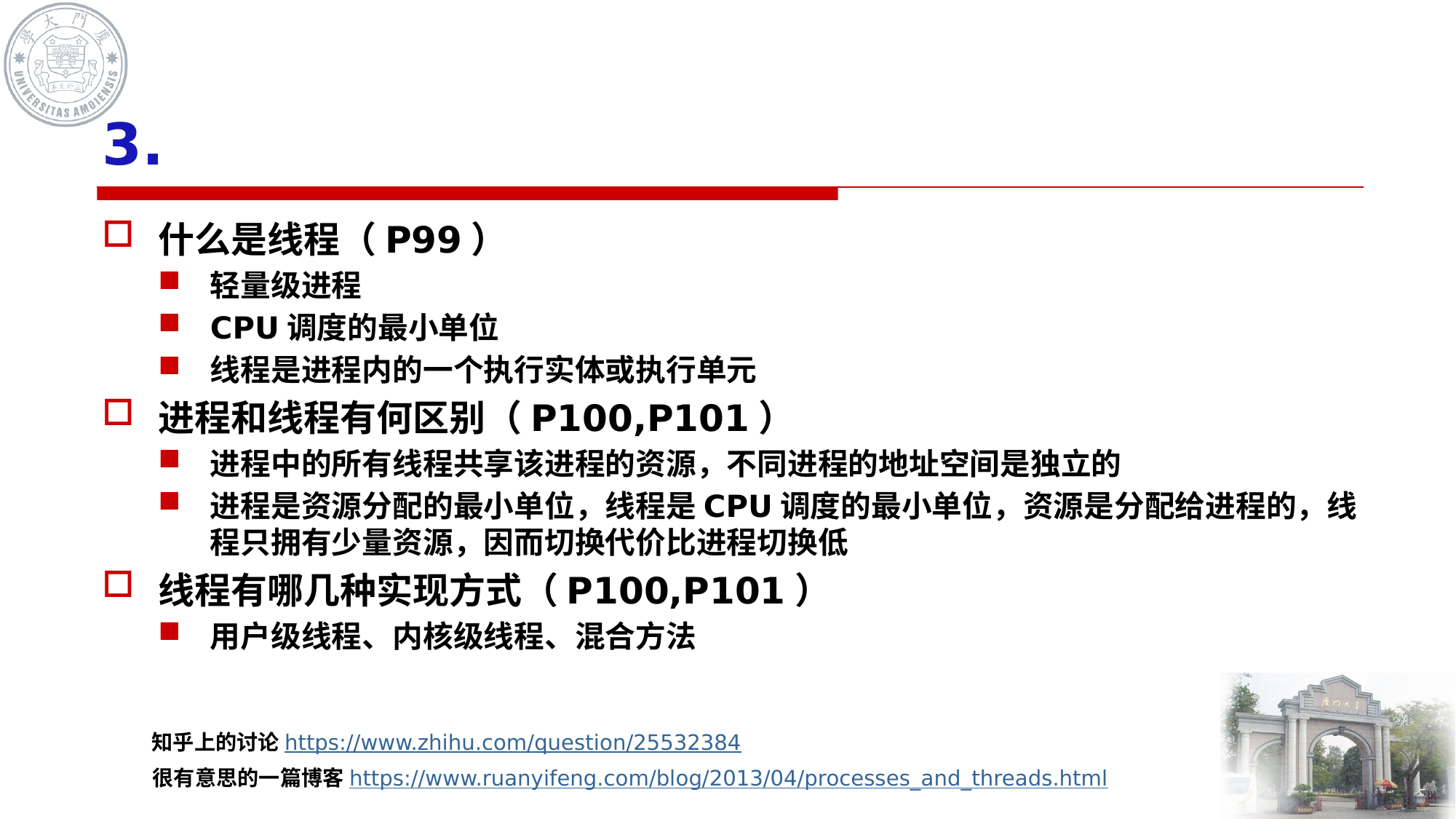

# 3.
什么是线程（P99）
轻量级进程
CPU调度的最小单位
线程是进程内的一个执行实体或执行单元
进程和线程有何区别（P100,P101）
进程中的所有线程共享该进程的资源，不同进程的地址空间是独立的
进程是资源分配的最小单位，线程是CPU调度的最小单位，资源是分配给进程的，线程只拥有少量资源，因而切换代价比进程切换低
线程有哪几种实现方式（P100,P101）
用户级线程、内核级线程、混合方法

知乎上的讨论https://www.zhihu.com/question/25532384
很有意思的一篇博客https://www.ruanyifeng.com/blog/2013/04/processes_and_threads.html